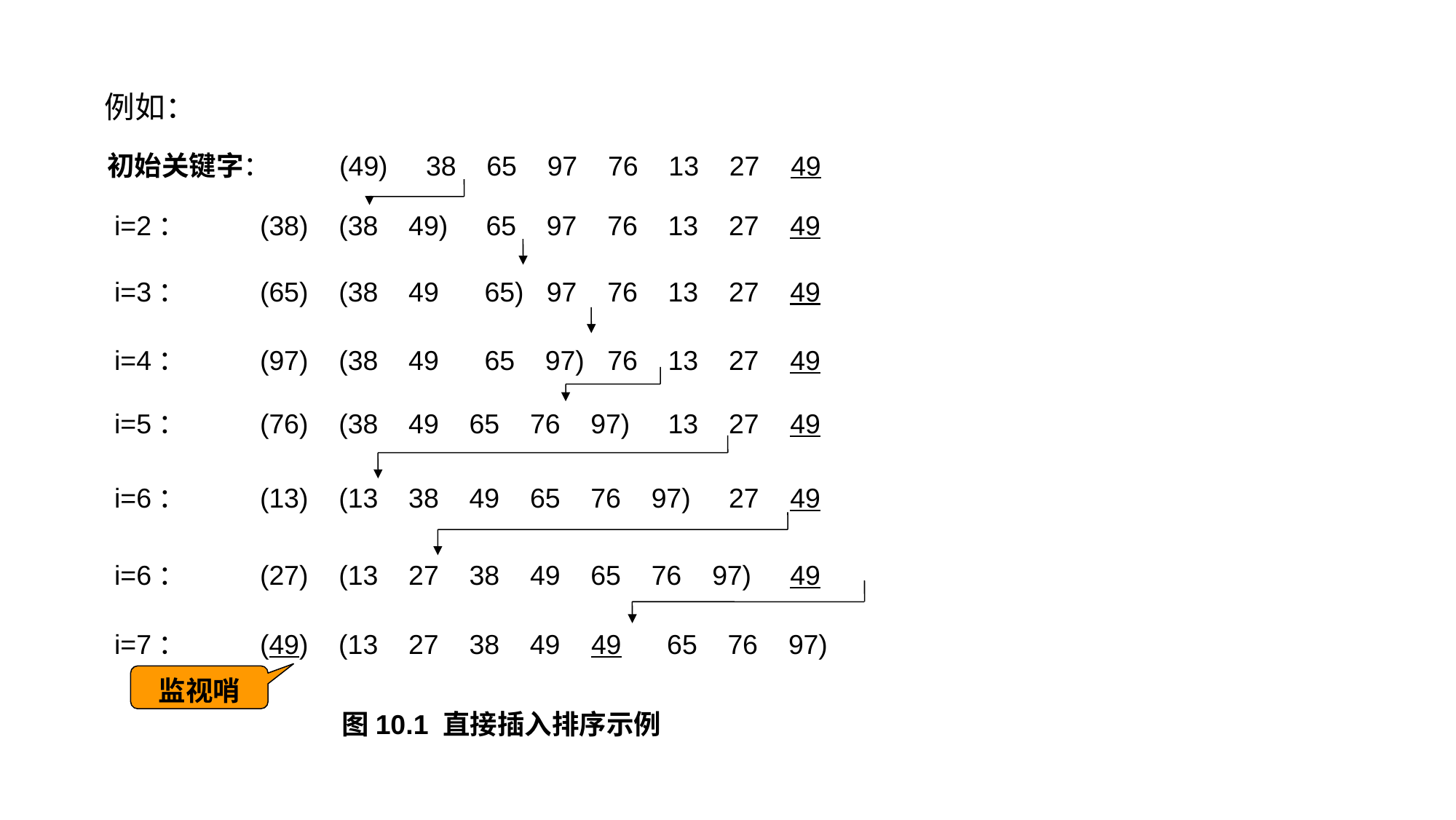

例如：
初始关键字：          (49)     38    65    97    76    13    27    49

    i=2：           (38)    (38    49)     65    97    76    13    27    49

    i=3：           (65)    (38    49      65)   97    76    13    27    49

    i=4：           (97)    (38    49      65    97)   76    13    27    49

    i=5：           (76)    (38    49    65    76    97)     13    27    49

    i=6：           (13)    (13    38    49    65    76    97)     27    49

    i=6：           (27)    (13    27    38    49    65    76    97)     49

    i=7：           (49)    (13    27    38    49    49      65    76    97)
监视哨
图10.1 直接插入排序示例